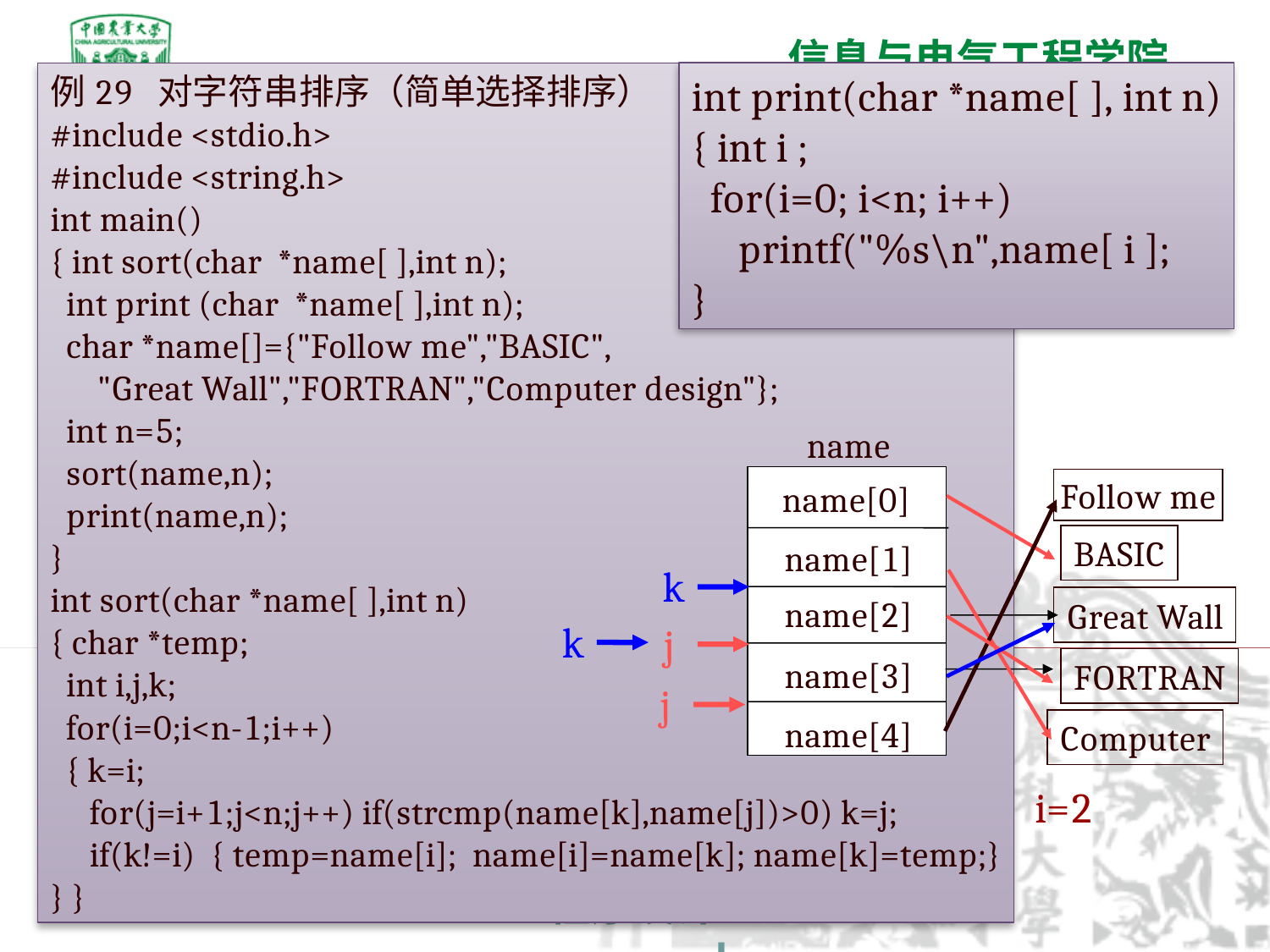

int print(char *name[ ], int n)
{ int i ;
  for(i=0; i<n; i++)
     printf("%s\n",name[ i ];
}
例29  对字符串排序（简单选择排序）
#include <stdio.h>
#include <string.h>
int main()
{ int sort(char  *name[ ],int n);
  int print (char  *name[ ],int n);
  char *name[]={"Follow me","BASIC",
      "Great Wall","FORTRAN","Computer design"};
  int n=5;
  sort(name,n);
  print(name,n);
}
int sort(char *name[ ],int n)
{ char *temp;
  int i,j,k;
  for(i=0;i<n-1;i++)
  { k=i;
     for(j=i+1;j<n;j++) if(strcmp(name[k],name[j])>0) k=j;
     if(k!=i)  { temp=name[i];  name[i]=name[k]; name[k]=temp;}
} }
name

Follow me
name[0]

BASIC

name[1]
k

name[2]

Great Wall
k

j

name[3]
FORTRAN

j

name[4]
Computer
i=2